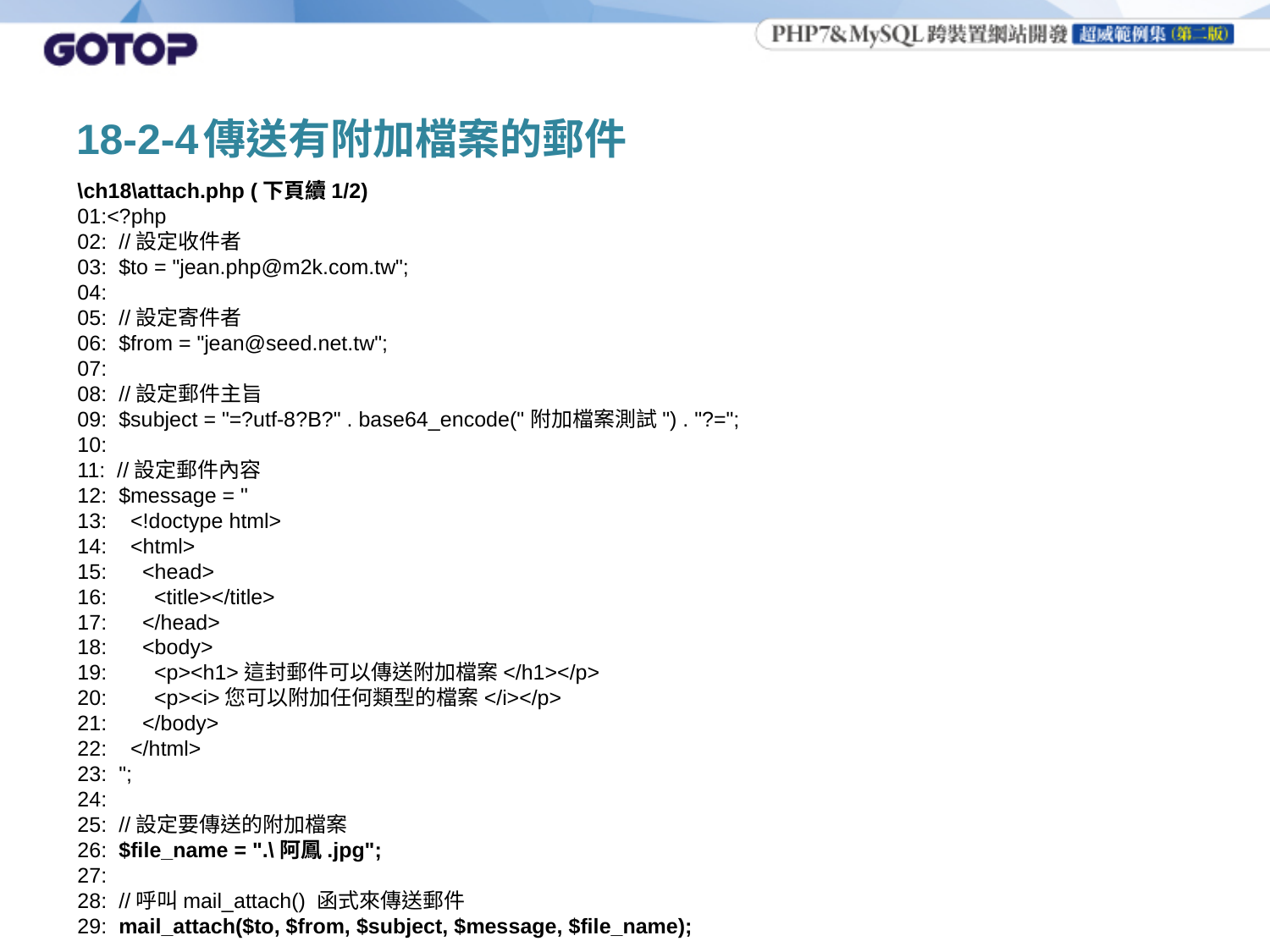

# 18-2-4	傳送有附加檔案的郵件
\ch18\attach.php (下頁續1/2)
01:<?php
02:  //設定收件者
03:  $to = "jean.php@m2k.com.tw";
04:
05:  //設定寄件者
06:  $from = "jean@seed.net.tw";
07:
08:  //設定郵件主旨
09:  $subject = "=?utf-8?B?" . base64_encode("附加檔案測試") . "?=";
10:
11:  //設定郵件內容
12:  $message = "
13:    <!doctype html>
14:    <html>
15:      <head>
16:        <title></title>
17:      </head>
18:      <body>
19:        <p><h1>這封郵件可以傳送附加檔案</h1></p>
20:        <p><i>您可以附加任何類型的檔案</i></p>
21:      </body>
22:    </html>
23:  ";
24:
25:  //設定要傳送的附加檔案
26:  $file_name = ".\阿鳳.jpg";
27:
28:  //呼叫mail_attach() 函式來傳送郵件
29:  mail_attach($to, $from, $subject, $message, $file_name);